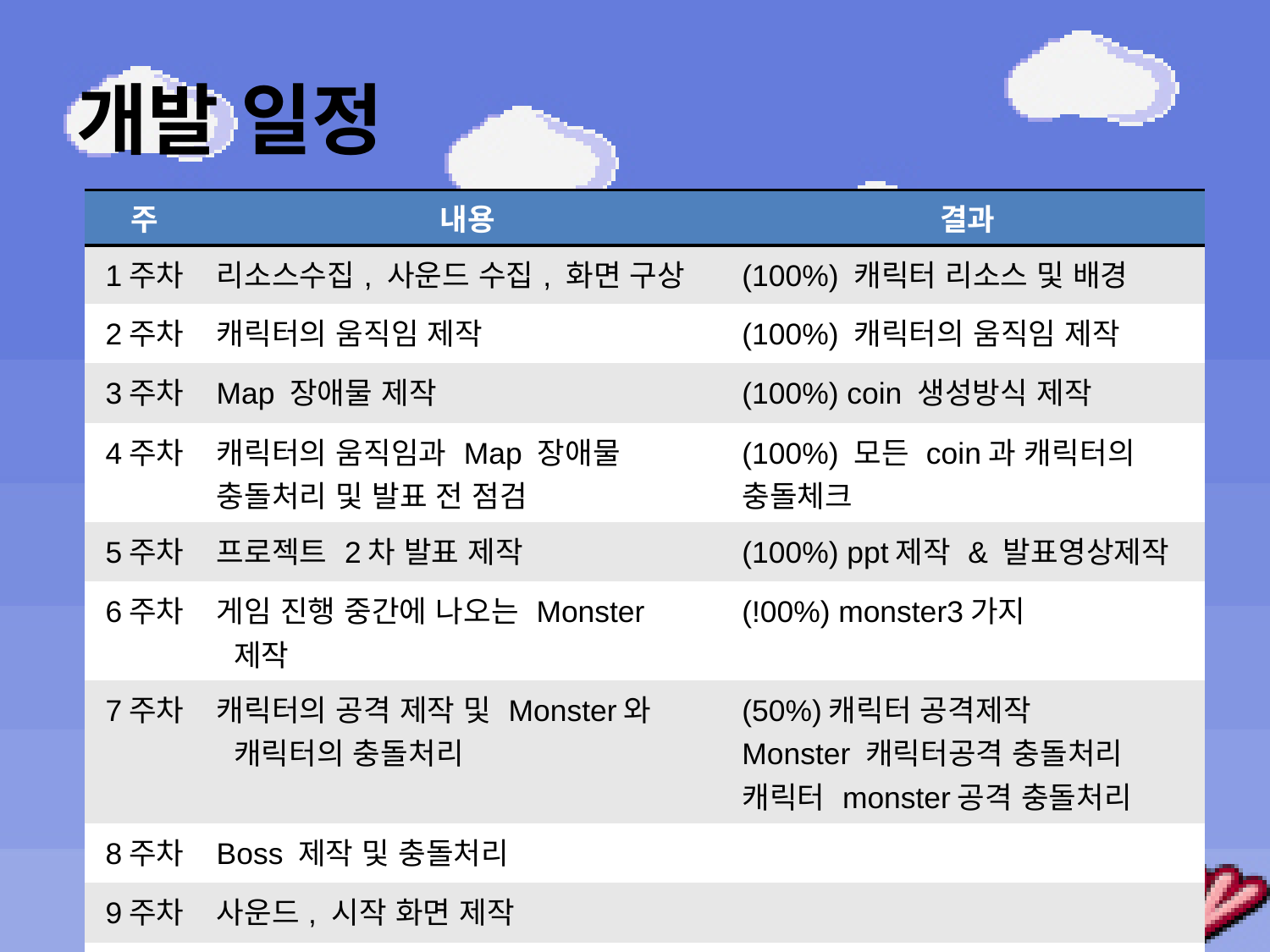

# 개발 일정
| 주 | 내용 | 결과 |
| --- | --- | --- |
| 1주차 | 리소스수집, 사운드 수집, 화면 구상 | (100%) 캐릭터 리소스 및 배경 |
| 2주차 | 캐릭터의 움직임 제작 | (100%) 캐릭터의 움직임 제작 |
| 3주차 | Map 장애물 제작 | (100%) coin 생성방식 제작 |
| 4주차 | 캐릭터의 움직임과 Map 장애물 충돌처리 및 발표 전 점검 | (100%) 모든 coin과 캐릭터의 충돌체크 |
| 5주차 | 프로젝트 2차 발표 제작 | (100%) ppt제작 & 발표영상제작 |
| 6주차 | 게임 진행 중간에 나오는 Monster 제작 | (!00%) monster3가지 |
| 7주차 | 캐릭터의 공격 제작 및 Monster와 캐릭터의 충돌처리 | (50%)캐릭터 공격제작 Monster 캐릭터공격 충돌처리 캐릭터 monster공격 충돌처리 |
| 8주차 | Boss 제작 및 충돌처리 |  |
| 9주차 | 사운드, 시작 화면 제작 |  |
| 10주차 | 프로젝트 최종 발표 준비 및 최종 점검 |  |